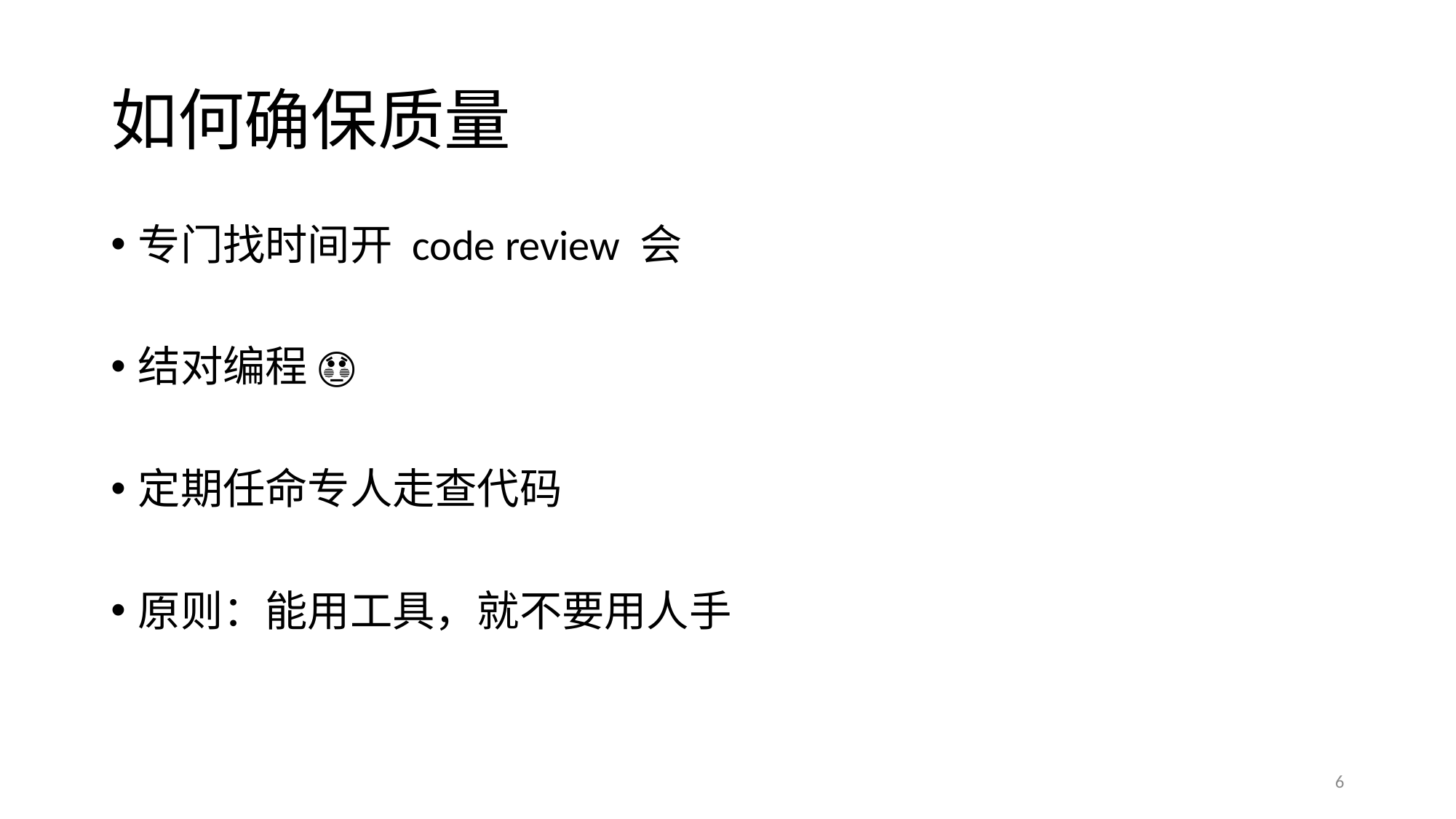

# 如何确保质量
专门找时间开 code review 会

结对编程 😳

定期任命专人走查代码

原则：能用工具，就不要用人手

6